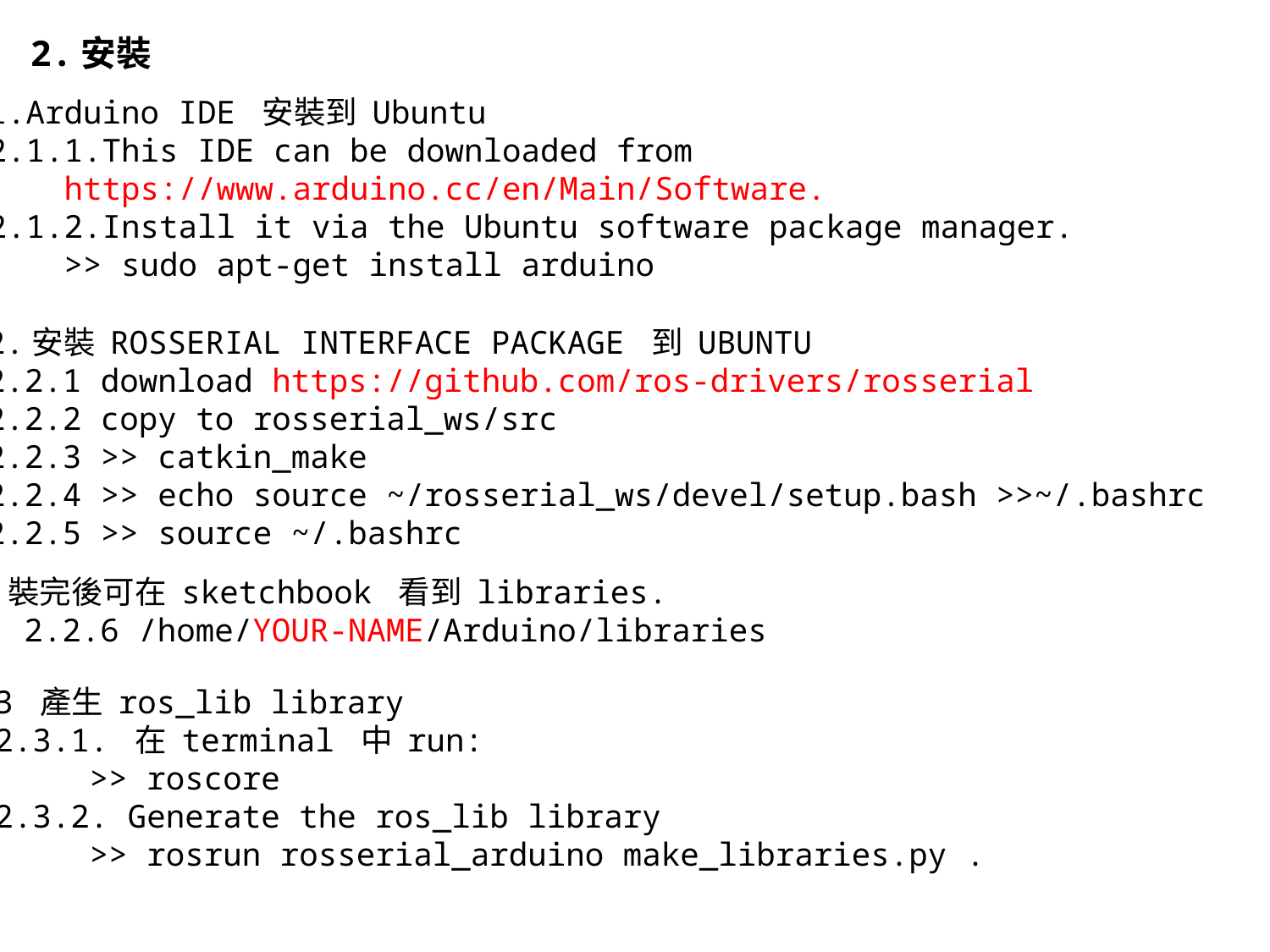

2.安裝
2.1.Arduino IDE 安裝到 Ubuntu
  2.1.1.This IDE can be downloaded from
      https://www.arduino.cc/en/Main/Software.
  2.1.2.Install it via the Ubuntu software package manager.
      >> sudo apt-get install arduino
2.2.安裝 ROSSERIAL INTERFACE PACKAGE 到 UBUNTU
  2.2.1 download https://github.com/ros-drivers/rosserial
  2.2.2 copy to rosserial_ws/src
  2.2.3 >> catkin_make
  2.2.4 >> echo source ~/rosserial_ws/devel/setup.bash >>~/.bashrc
  2.2.5 >> source ~/.bashrc
  裝完後可在 sketchbook 看到 libraries.
  2.2.6 /home/YOUR-NAME/Arduino/libraries
2.3 產生 ros_lib library
  2.3.1. 在 terminal 中 run:
       >> roscore
  2.3.2. Generate the ros_lib library
       >> rosrun rosserial_arduino make_libraries.py .